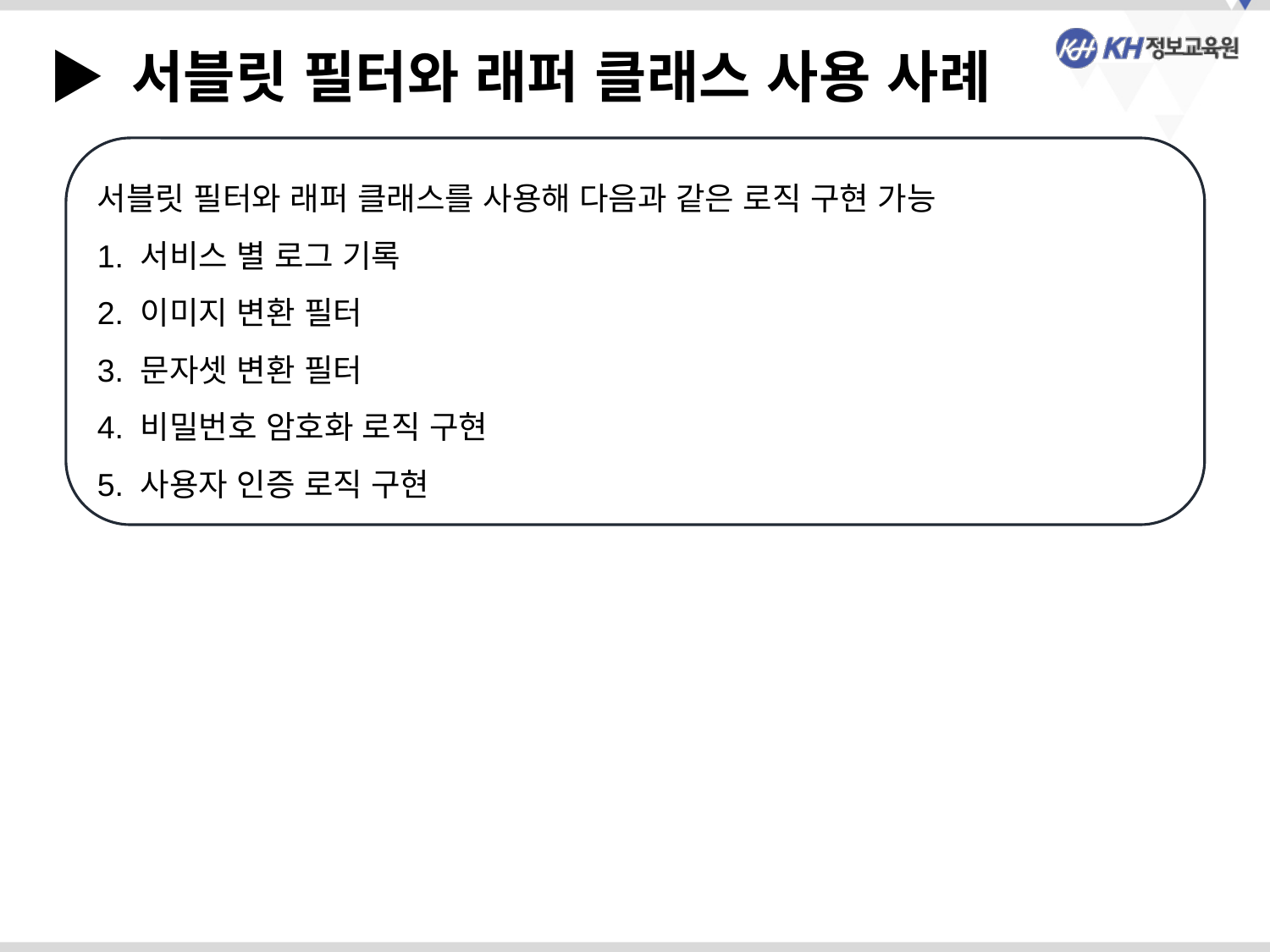

▶ 서블릿 필터와 래퍼 클래스 사용 사례
서블릿 필터와 래퍼 클래스를 사용해 다음과 같은 로직 구현 가능
1. 서비스 별 로그 기록
2. 이미지 변환 필터
3. 문자셋 변환 필터
4. 비밀번호 암호화 로직 구현
5. 사용자 인증 로직 구현